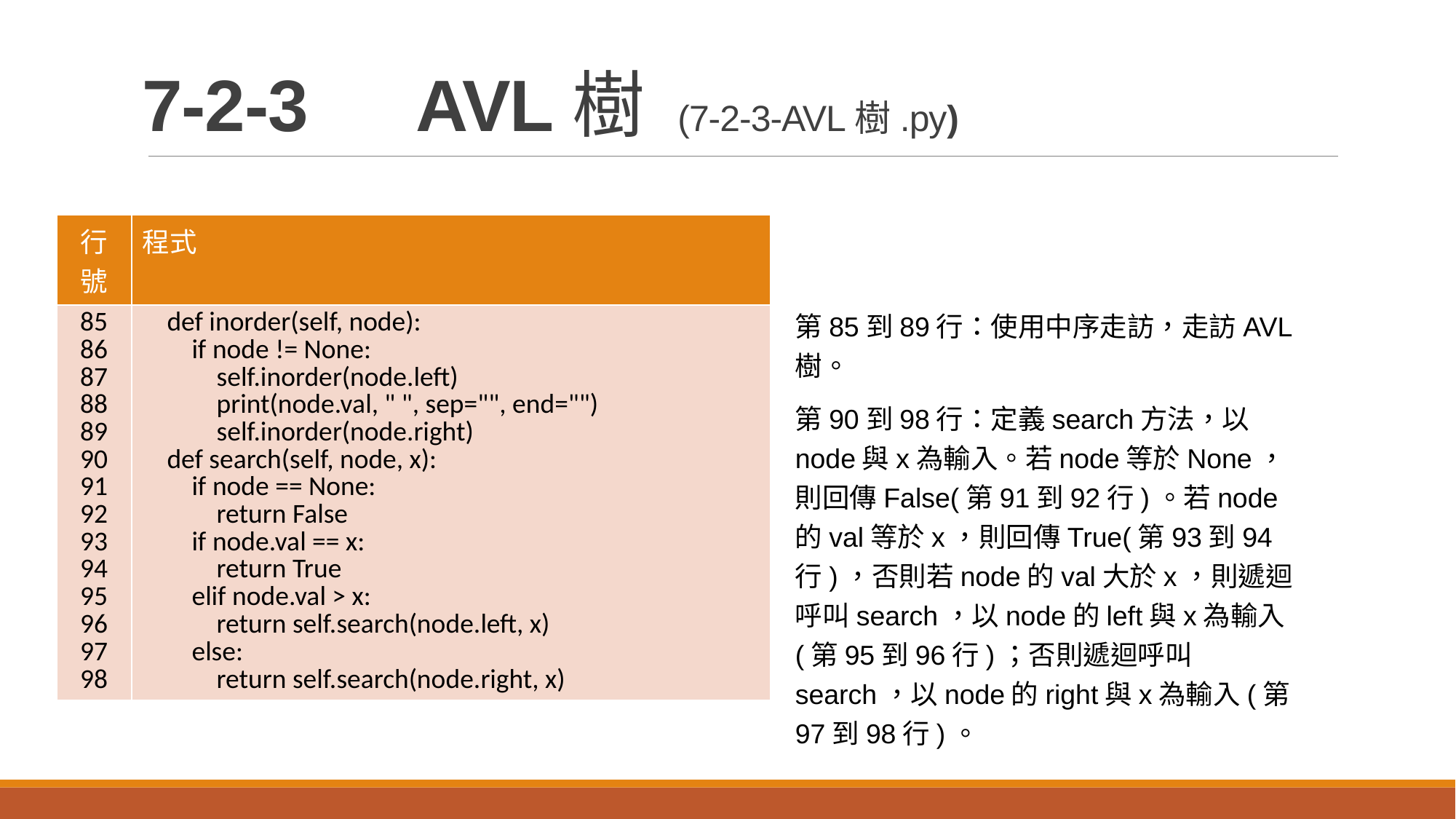

# 7-2-3　AVL樹 (7-2-3-AVL樹.py)

| 行號 | 程式 |
| --- | --- |
| 85 86 87 88 89 90 91 92 93 94 95 96 97 98 | def inorder(self, node): if node != None: self.inorder(node.left) print(node.val, " ", sep="", end="") self.inorder(node.right) def search(self, node, x): if node == None: return False if node.val == x: return True elif node.val > x: return self.search(node.left, x) else: return self.search(node.right, x) |
第85到89行：使用中序走訪，走訪AVL樹。
第90到98行：定義search方法，以node與x為輸入。若node等於None，則回傳False(第91到92行)。若node的val等於x，則回傳True(第93到94行)，否則若node的val大於x，則遞迴呼叫search，以node的left與x為輸入(第95到96行)；否則遞迴呼叫search，以node的right與x為輸入(第97到98行)。